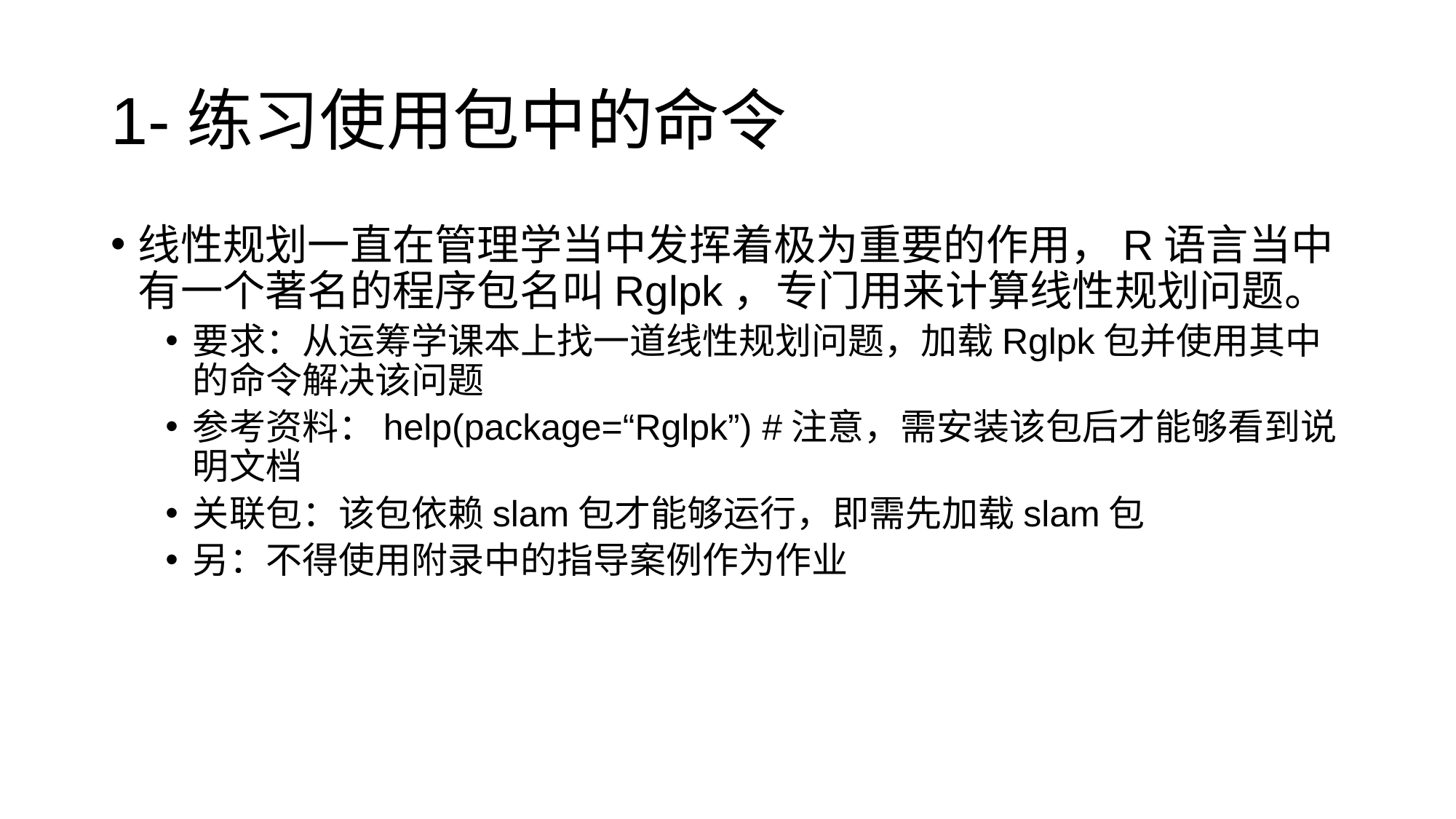

# 1-练习使用包中的命令
线性规划一直在管理学当中发挥着极为重要的作用，R语言当中有一个著名的程序包名叫Rglpk，专门用来计算线性规划问题。
要求：从运筹学课本上找一道线性规划问题，加载Rglpk包并使用其中的命令解决该问题
参考资料：help(package=“Rglpk”) #注意，需安装该包后才能够看到说明文档
关联包：该包依赖slam包才能够运行，即需先加载slam包
另：不得使用附录中的指导案例作为作业